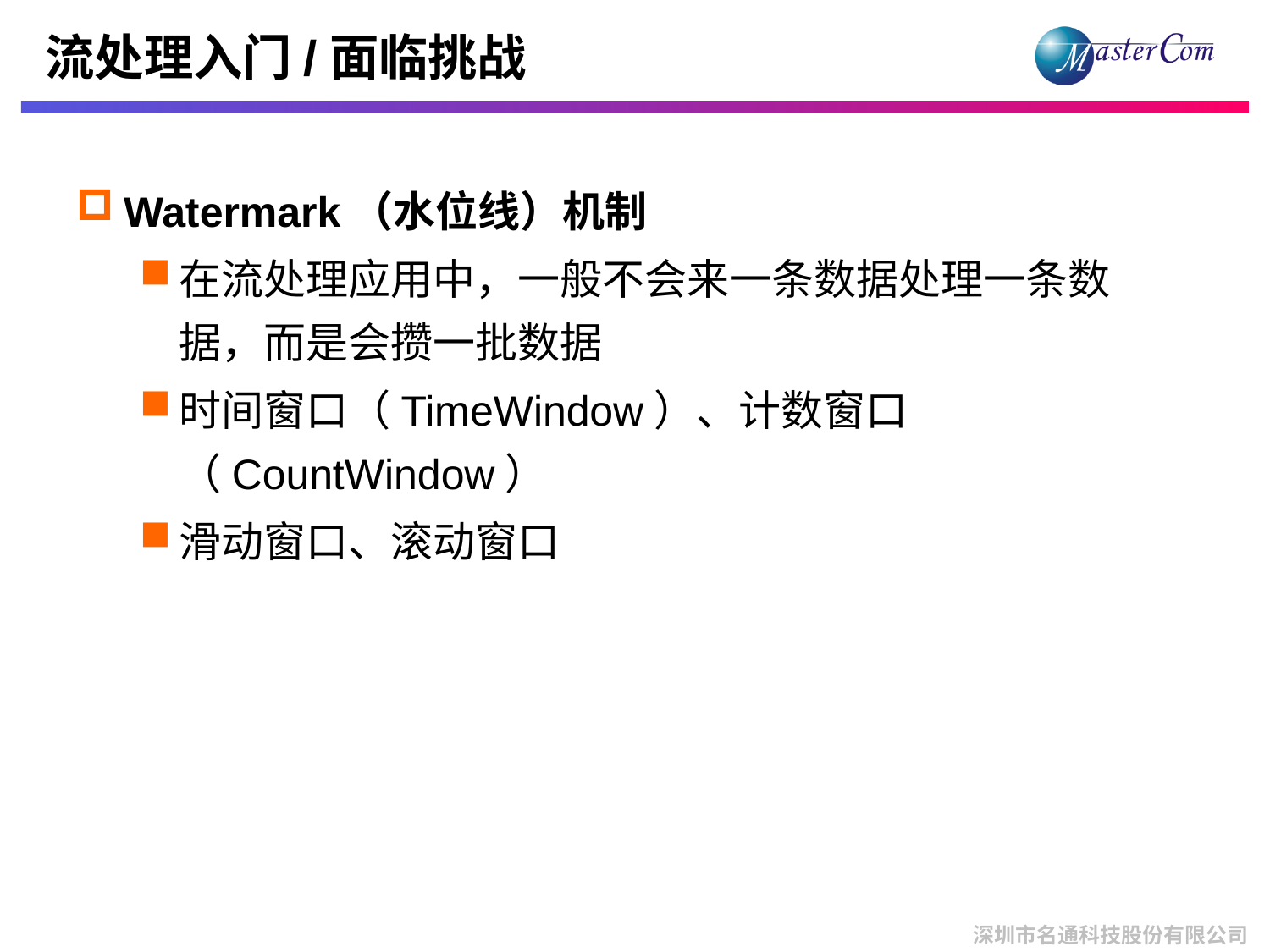

# 流处理入门/面临挑战
Watermark（水位线）机制
在流处理应用中，一般不会来一条数据处理一条数据，而是会攒一批数据
时间窗口（TimeWindow）、计数窗口（CountWindow）
滑动窗口、滚动窗口